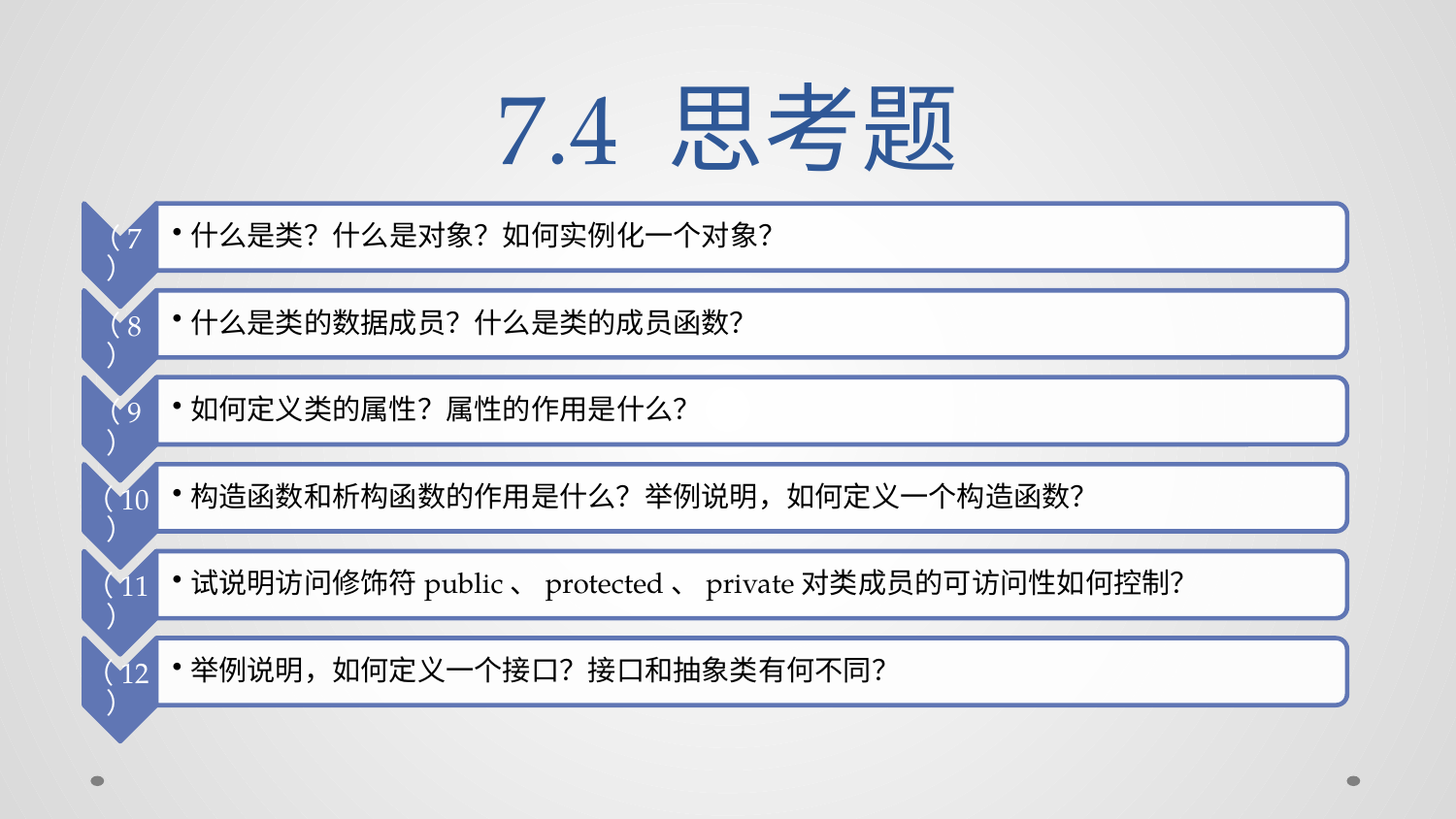

# 7.4 思考题
（7）
什么是类？什么是对象？如何实例化一个对象？
（8）
什么是类的数据成员？什么是类的成员函数？
（9）
如何定义类的属性？属性的作用是什么？
（10）
构造函数和析构函数的作用是什么？举例说明，如何定义一个构造函数？
（11）
试说明访问修饰符public、protected、private对类成员的可访问性如何控制？
（12）
举例说明，如何定义一个接口？接口和抽象类有何不同？